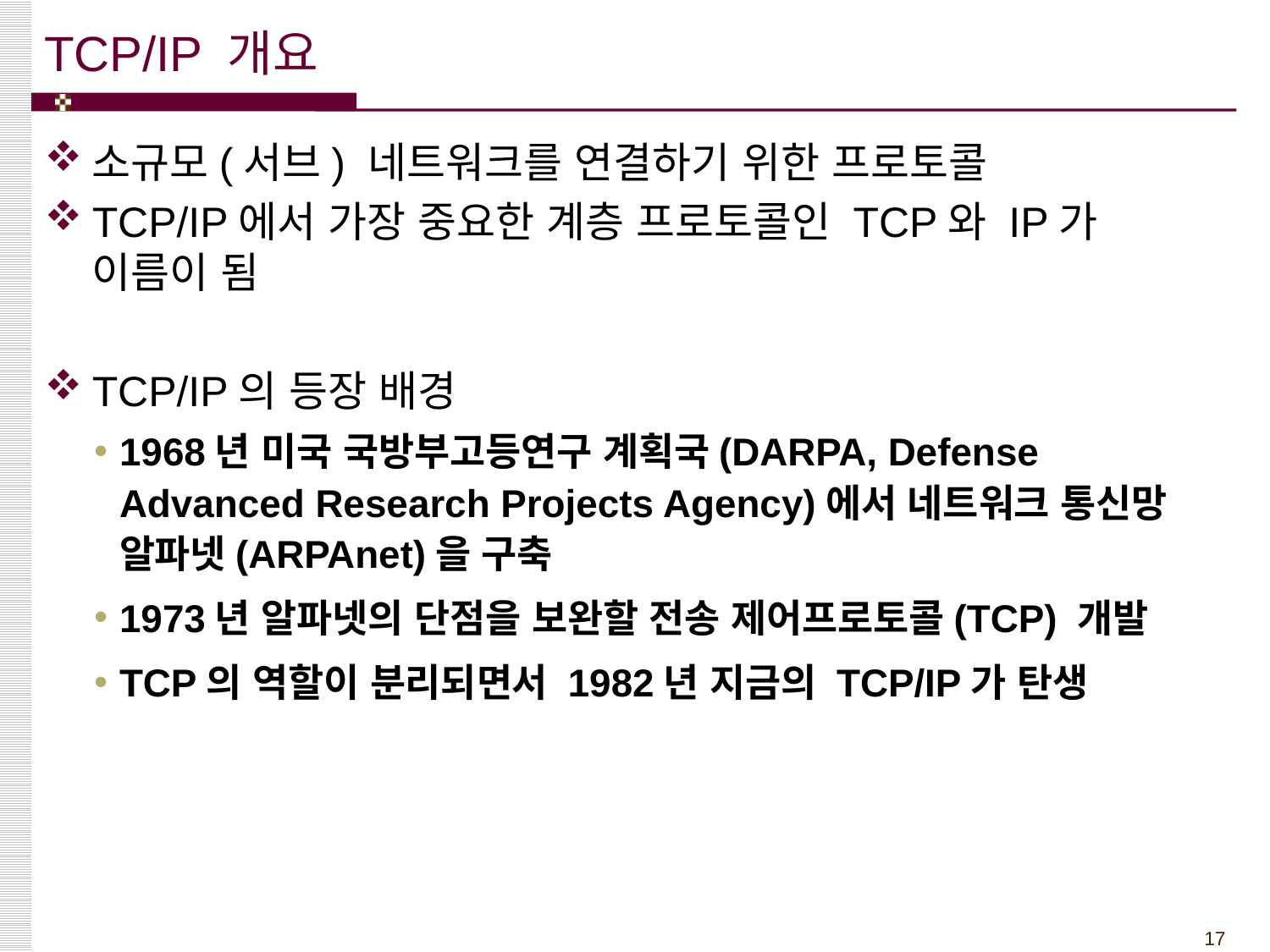

# TCP/IP 개요
소규모(서브) 네트워크를 연결하기 위한 프로토콜
TCP/IP에서 가장 중요한 계층 프로토콜인 TCP와 IP가 이름이 됨

TCP/IP의 등장 배경
1968년 미국 국방부고등연구 계획국(DARPA, Defense Advanced Research Projects Agency)에서 네트워크 통신망 알파넷(ARPAnet)을 구축
1973년 알파넷의 단점을 보완할 전송 제어프로토콜(TCP) 개발
TCP의 역할이 분리되면서 1982년 지금의 TCP/IP가 탄생